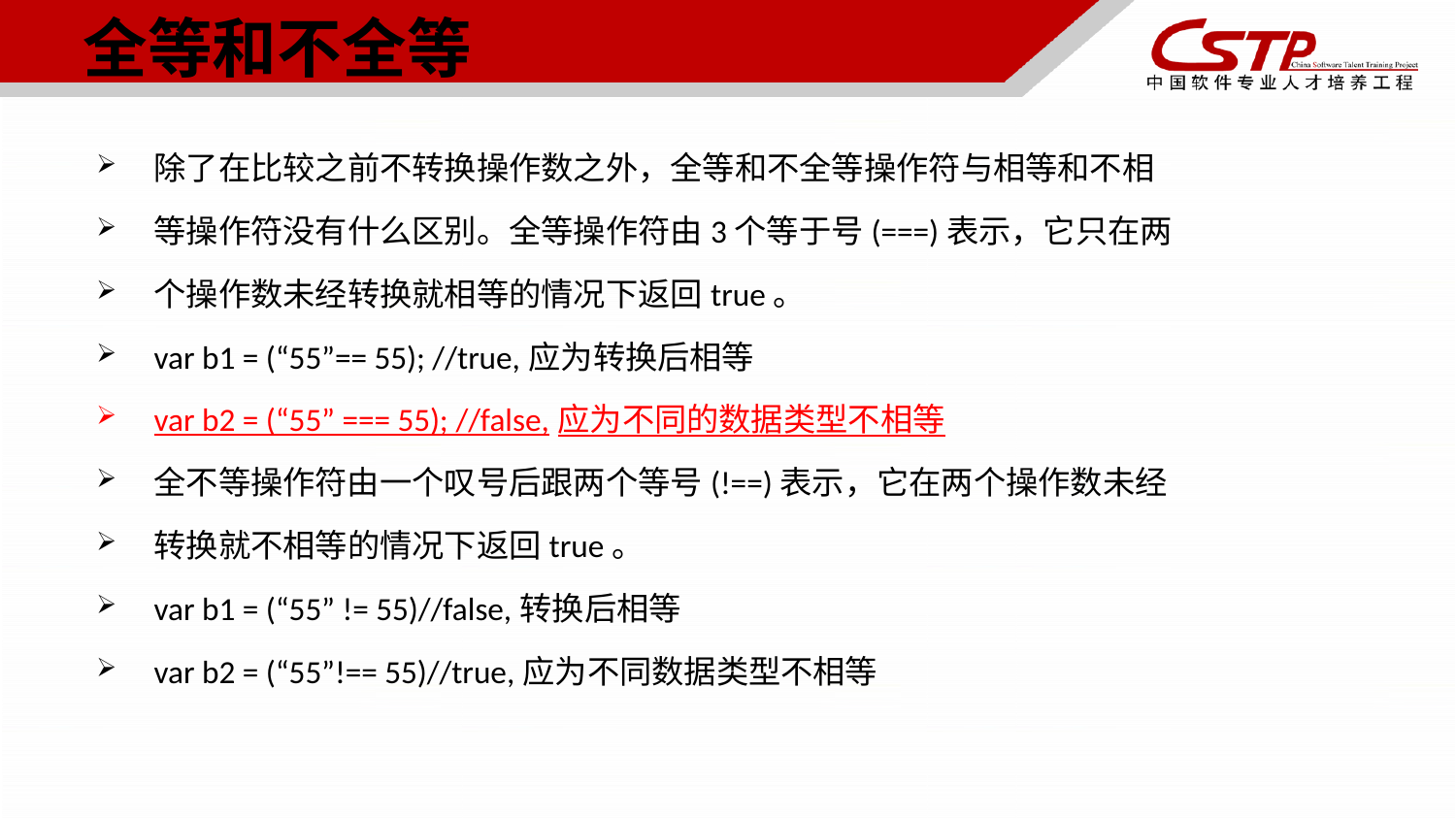

# 全等和不全等
除了在比较之前不转换操作数之外，全等和不全等操作符与相等和不相
等操作符没有什么区别。全等操作符由3个等于号(===)表示，它只在两
个操作数未经转换就相等的情况下返回true。
var b1 = (“55”== 55); //true,应为转换后相等
var b2 = (“55” === 55); //false,应为不同的数据类型不相等
全不等操作符由一个叹号后跟两个等号(!==)表示，它在两个操作数未经
转换就不相等的情况下返回true。
var b1 = (“55” != 55)//false,转换后相等
var b2 = (“55”!== 55)//true,应为不同数据类型不相等